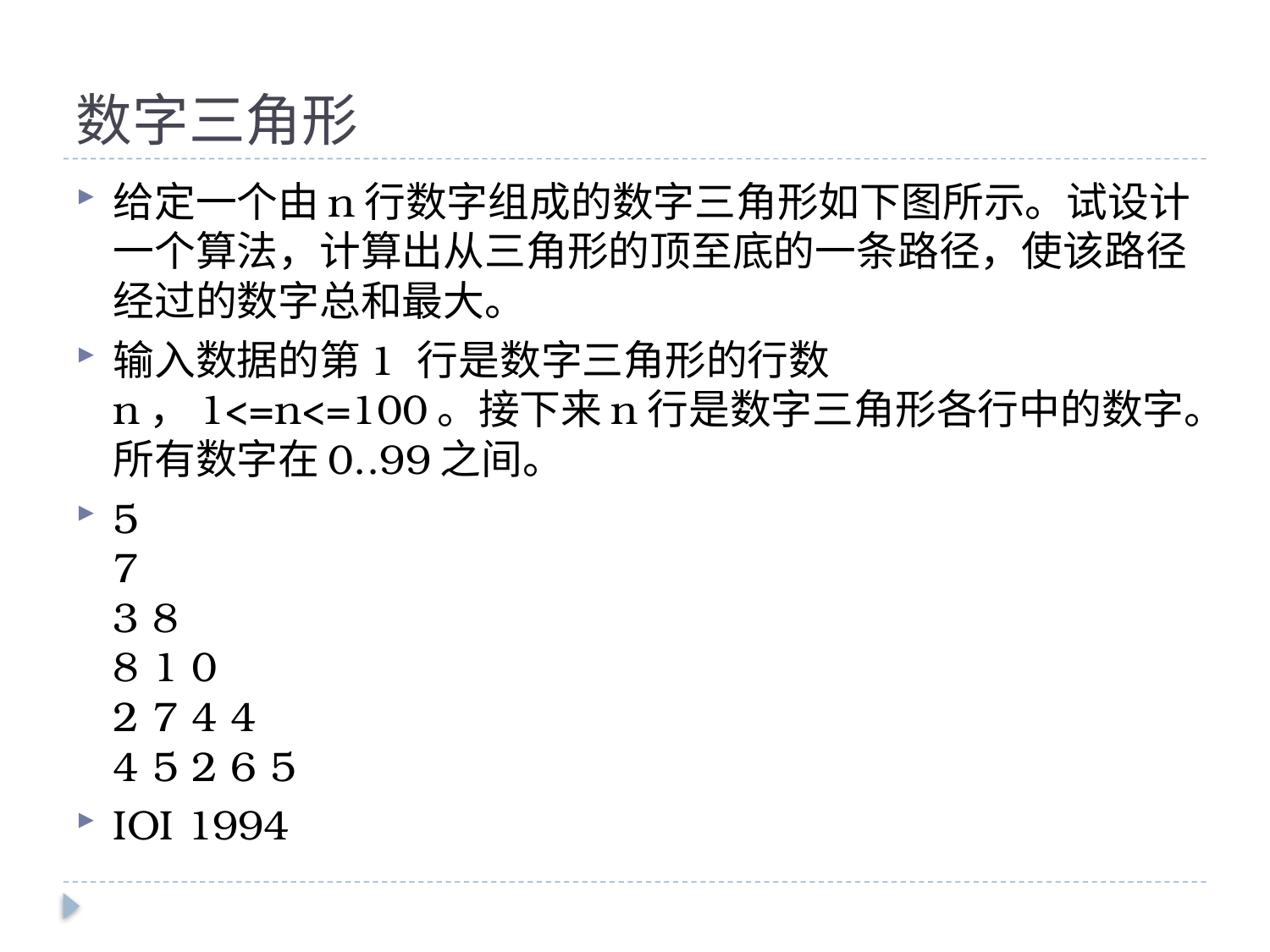

# 数字三角形
给定一个由n行数字组成的数字三角形如下图所示。试设计一个算法，计算出从三角形的顶至底的一条路径，使该路径经过的数字总和最大。
输入数据的第1 行是数字三角形的行数n，1<=n<=100。接下来n行是数字三角形各行中的数字。所有数字在0..99之间。
5
7
3 8
8 1 0
2 7 4 4
4 5 2 6 5
IOI 1994